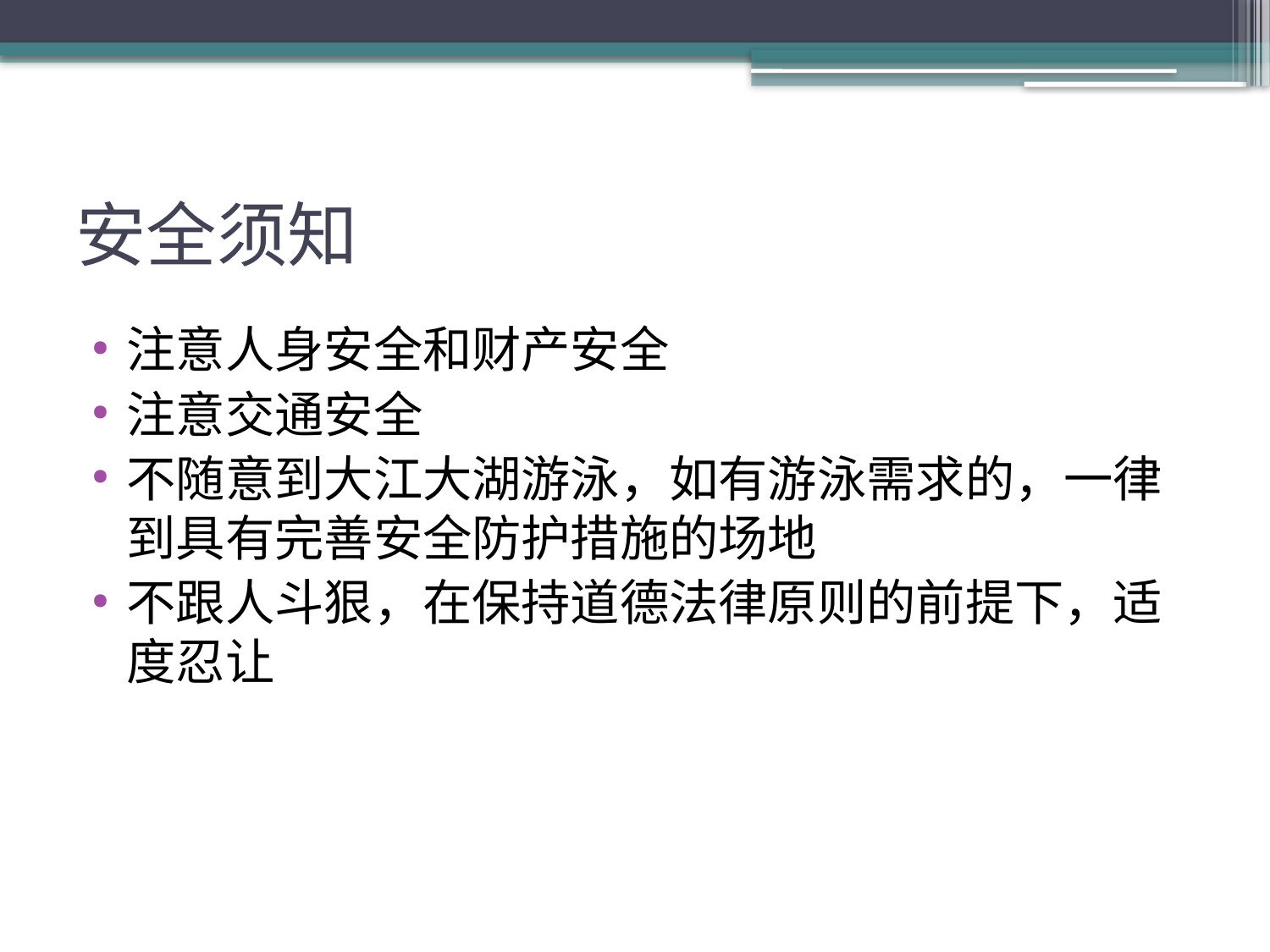

# 安全须知
注意人身安全和财产安全
注意交通安全
不随意到大江大湖游泳，如有游泳需求的，一律到具有完善安全防护措施的场地
不跟人斗狠，在保持道德法律原则的前提下，适度忍让